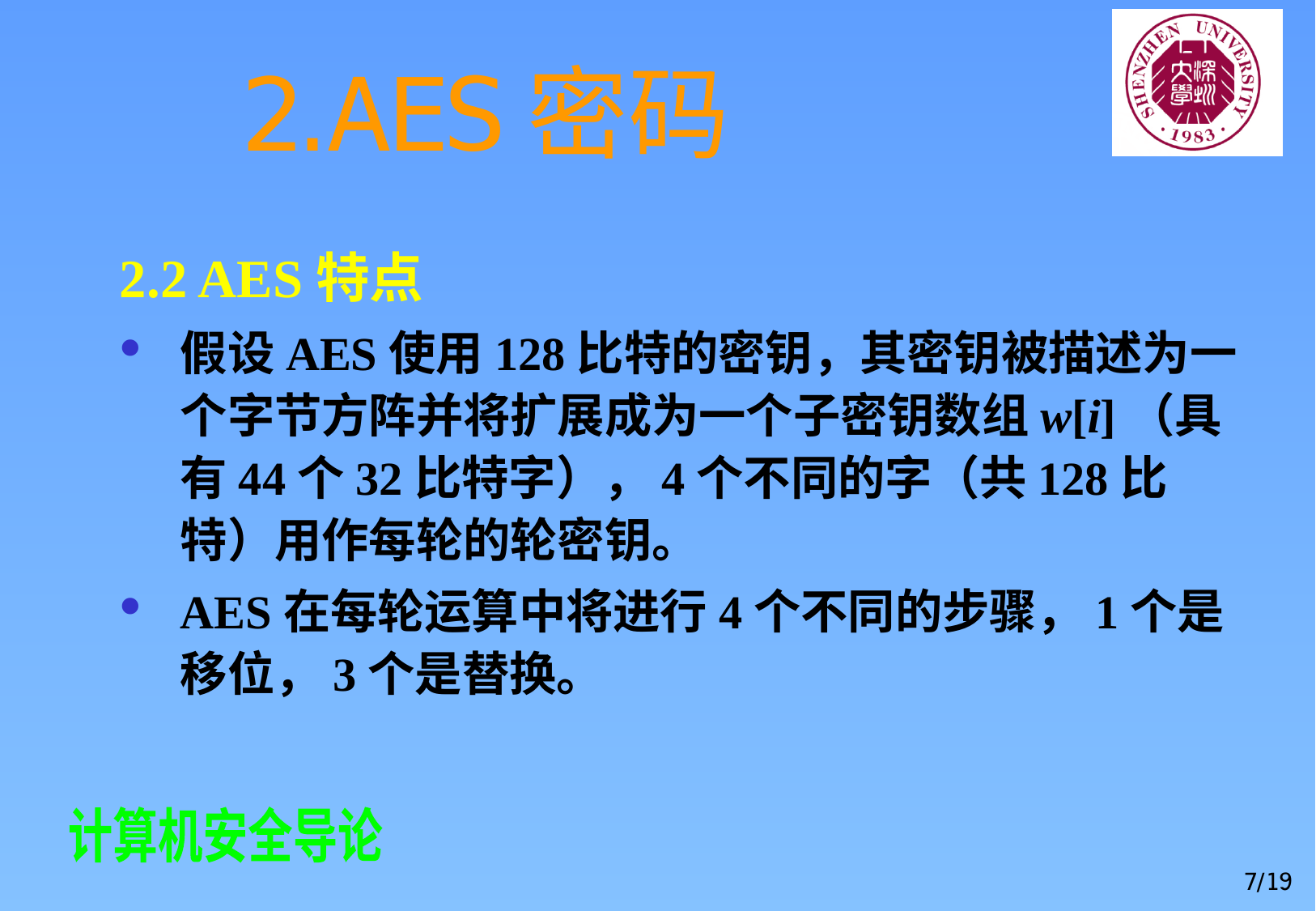

# 2.AES密码
2.2 AES特点
假设AES使用128比特的密钥，其密钥被描述为一个字节方阵并将扩展成为一个子密钥数组w[i]（具有44个32比特字），4个不同的字（共128比特）用作每轮的轮密钥。
AES在每轮运算中将进行4个不同的步骤，1个是移位，3个是替换。
7/19